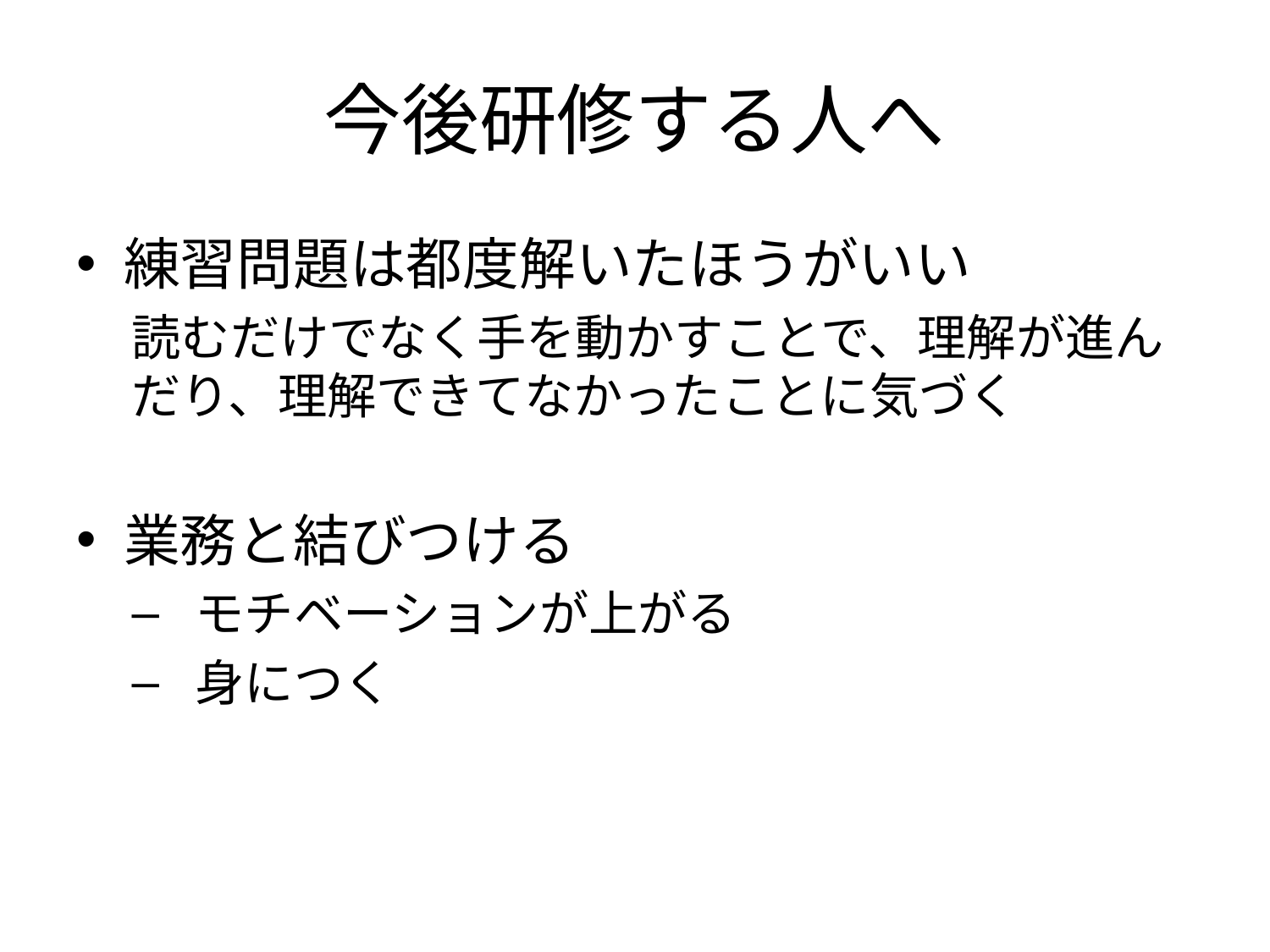

# 今後研修する人へ
練習問題は都度解いたほうがいい
読むだけでなく手を動かすことで、理解が進んだり、理解できてなかったことに気づく

業務と結びつける
モチベーションが上がる
身につく